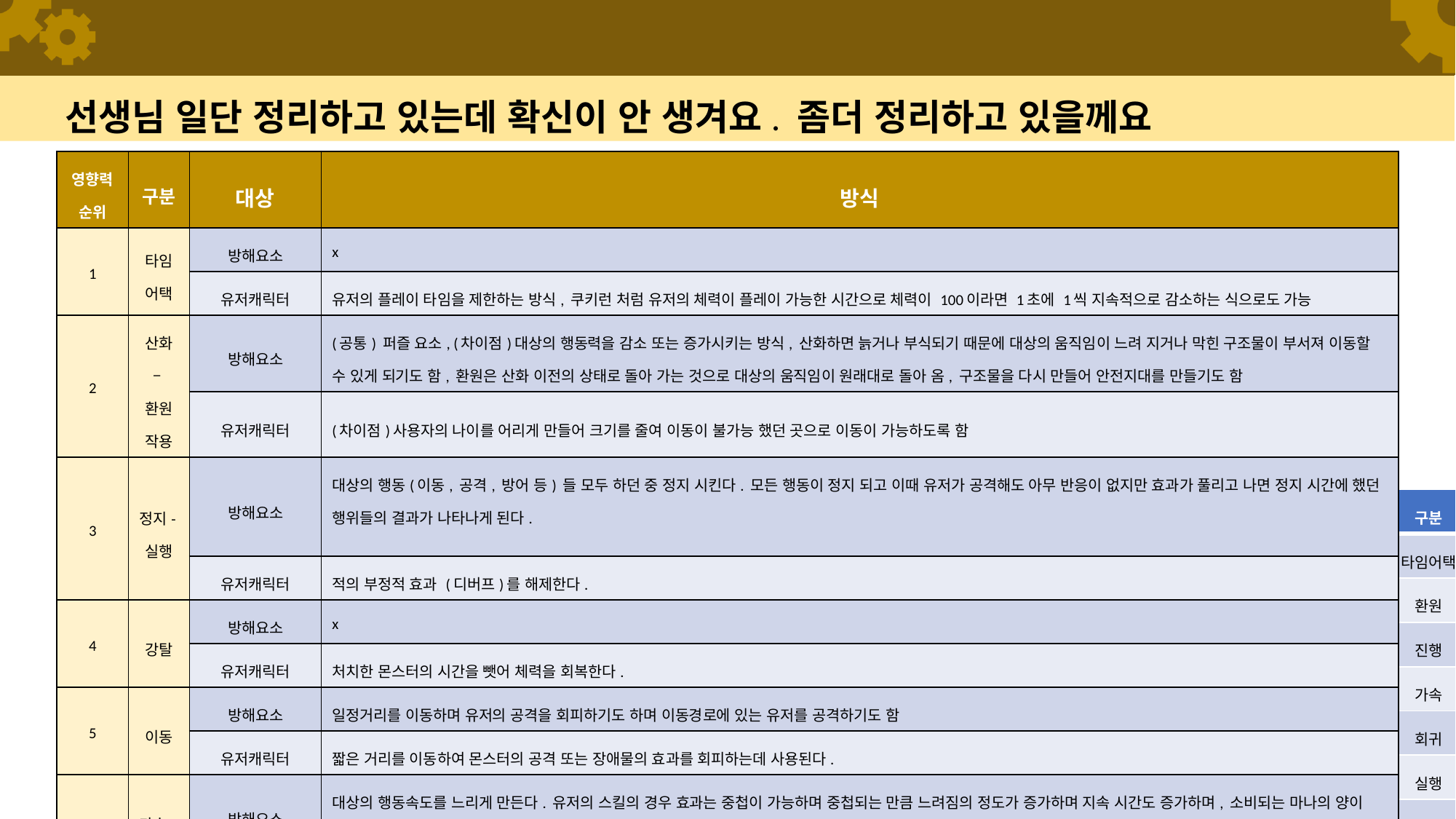

| 구분 | 설명 | 방식 (대상 – 캐릭터, 장애물) |  |
| --- | --- | --- | --- |
| 점멸 |  |  |  |
| 역행 | 00 초 이전의 위치로 유저가 이동해 위기 상황을 회피하는 스킬 |  | 쉐도우파트너 에코 질리언 |
| 정지 | () 의 시간을 정지 시켜 그 시간 동안 유저가 행동하는 것 |  |  |
| 가속 | 대상의 속도를 빠르게 진행 |  | 카락스(스타2) |
| 슬로우 | 대상의 속도를 느리게 진행 | 체력 마나 최대한 |  |
| 타임어택 (인 타임\_영화) |  |  |  |
|  |  | 장애물 - 보스 컨텐츠에서 보스가 시간의 영향을 받아 강하게 또는 약하게 될수도 잡몹이 시간이 지나면서 점점 강해지는데 그것을 스킬로 |  |
|  |  |  |  |
# 선생님 일단 정리하고 있는데 확신이 안 생겨요. 좀더 정리하고 있을께요
| 영향력 순위 | 구분 | 대상 | 방식 |
| --- | --- | --- | --- |
| 1 | 타임어택 | 방해요소 | x |
|  |  | 유저캐릭터 | 유저의 플레이 타임을 제한하는 방식, 쿠키런 처럼 유저의 체력이 플레이 가능한 시간으로 체력이 100이라면 1초에 1씩 지속적으로 감소하는 식으로도 가능 |
| 2 | 산화 – 환원 작용 | 방해요소 | (공통) 퍼즐 요소, (차이점)대상의 행동력을 감소 또는 증가시키는 방식, 산화하면 늙거나 부식되기 때문에 대상의 움직임이 느려 지거나 막힌 구조물이 부서져 이동할 수 있게 되기도 함, 환원은 산화 이전의 상태로 돌아 가는 것으로 대상의 움직임이 원래대로 돌아 옴, 구조물을 다시 만들어 안전지대를 만들기도 함 |
|  |  | 유저캐릭터 | (차이점)사용자의 나이를 어리게 만들어 크기를 줄여 이동이 불가능 했던 곳으로 이동이 가능하도록 함 |
| 3 | 정지-실행 | 방해요소 | 대상의 행동(이동, 공격, 방어 등) 들 모두 하던 중 정지 시킨다. 모든 행동이 정지 되고 이때 유저가 공격해도 아무 반응이 없지만 효과가 풀리고 나면 정지 시간에 했던 행위들의 결과가 나타나게 된다. |
|  |  | 유저캐릭터 | 적의 부정적 효과 (디버프)를 해제한다. |
| 4 | 강탈 | 방해요소 | x |
|  |  | 유저캐릭터 | 처치한 몬스터의 시간을 뺏어 체력을 회복한다. |
| 5 | 이동 | 방해요소 | 일정거리를 이동하며 유저의 공격을 회피하기도 하며 이동경로에 있는 유저를 공격하기도 함 |
|  |  | 유저캐릭터 | 짧은 거리를 이동하여 몬스터의 공격 또는 장애물의 효과를 회피하는데 사용된다. |
| 6 | 가속-감속 | 방해요소 | 대상의 행동속도를 느리게 만든다. 유저의 스킬의 경우 효과는 중첩이 가능하며 중첩되는 만큼 느려짐의 정도가 증가하며 지속 시간도 증가하며, 소비되는 마나의 양이 증가한다. |
|  |  | 유저캐릭터 | 대상의 행동속도를 빠르게 만든다. 유저의 스킬의 경우 효과 중첩이 가능하며 위와 동일한 조건을 가진다. |
| 7 | 역행 | 방해요소 | 처치되었던 몬스터와 동일한 몬스터가 시작위치에 생성됨 |
|  |  | 유저캐릭터 | 대상의 몇초 이전의 상태와 위치로 이동한다. 이동시점은 변경될 수 있음 |
| 순위 | 구분 | 방식 |  |
| --- | --- | --- | --- |
| 1 | 타임어택 | 유저의 플레이 타임에 제한을 두는 방식 |  |
| 2 | 환원 | 장애물 – 대상의 시간을 젊게 만듬 |  |
| 3 | 진행 | 장애물 – 대상을 움직이게 함 |  |
| 4 | 가속 | 장애물 – 대상의 움직임 속도를 올림 |  |
| 5 | 회귀 | 장애물 – 대상의 움직임을 되돌림 |  |
| 6 | 실행 | 장애물- 대상의 움직임을 진행시킴 |  |
| 7 | 윤회 | 장애물 – 대상이 사라져도 일정 시간 다시 생성됨 |  |
| 8 |  |  |  |
| 9 | 정지 | 장애물 - 유저가 정지된 장소에서 혼자 움직이는 것 장애물 - 적 몬스터가 정지된 시간에 미리 공격을 뿌려놓고 이동시켜 공격함 (특정 공간을 정지) |  |
| 10 | 배속 | 장애물 – 수치만큼 대상의 속도를 제어함 |  |
| 11 | 감속 | 장애물 – 대상의 움직임 속도를 느리게 함 |  |
| 12 | 이동 | 장애물 – 대상을 다른 장소로 옮김 캐릭터 - 짧은 거리를 이동해 적의 공격을 회피 |  |
| 13 | 역행 | 장애물 – 대상을 특정 시간대의 위치로 이동 시킴 캐릭터 - 분신이 남아서 행동을 보여주는 것 또는 유저가 했던 동작을 재연하는 것 - 00 초 이전의 위치로 이동, 시작 지점으로 되돌아 가는 것 |  |
| 14 | 강탈 | 장애물 – 대상의 시간을 시전자가 가져가는 것 |  |
| 15 | 산화 | 장애물 - 대상의 시간을 늙게 만들 |  |